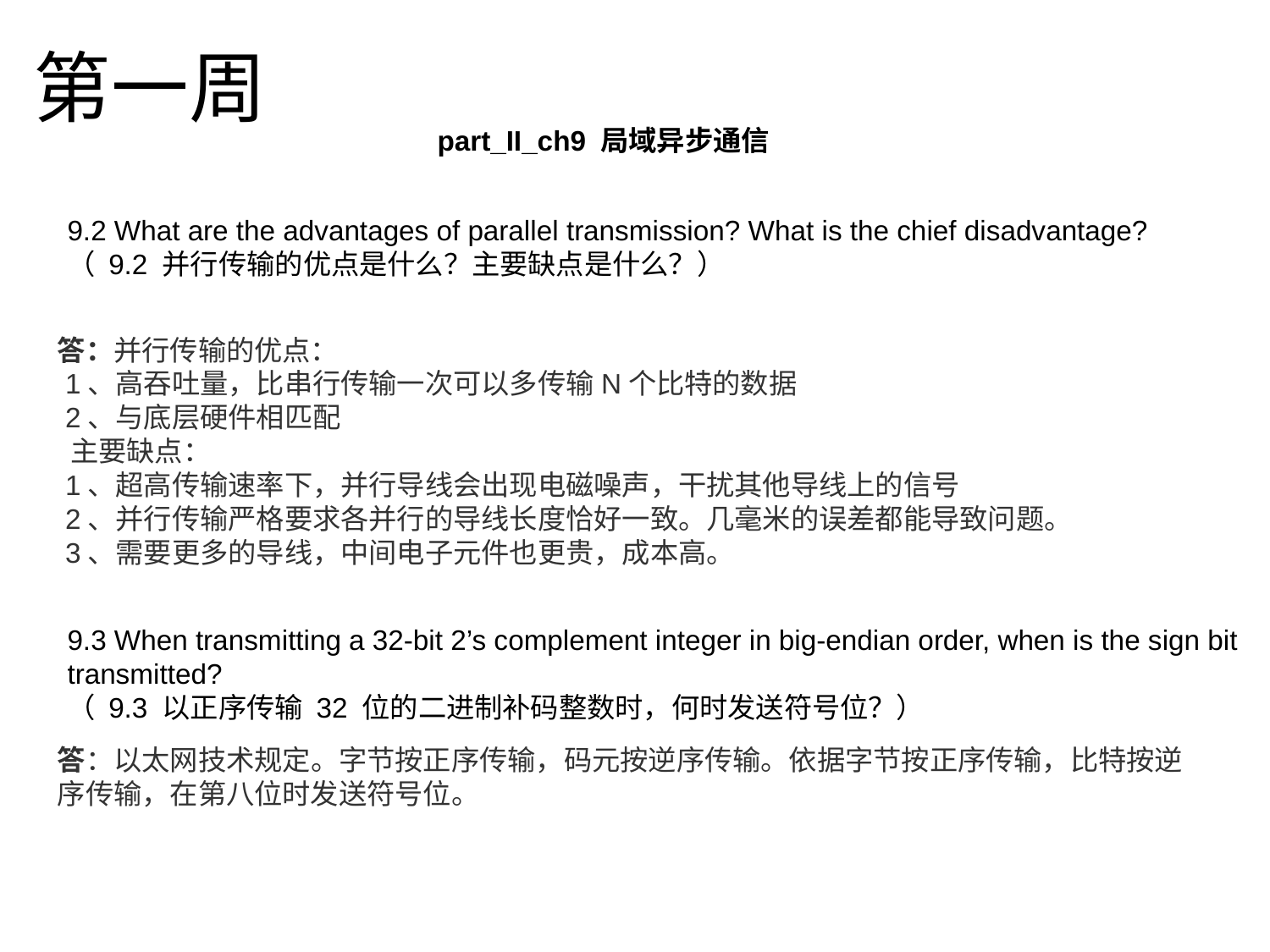

# 第一周
part_II_ch9 局域异步通信
9.2 What are the advantages of parallel transmission? What is the chief disadvantage?（ 9.2 并行传输的优点是什么？主要缺点是什么？）
答：并行传输的优点：
 1、高吞吐量，比串行传输一次可以多传输N个比特的数据
 2、与底层硬件相匹配
 主要缺点：
 1、超高传输速率下，并行导线会出现电磁噪声，干扰其他导线上的信号
 2、并行传输严格要求各并行的导线长度恰好一致。几毫米的误差都能导致问题。
 3、需要更多的导线，中间电子元件也更贵，成本高。
9.3 When transmitting a 32-bit 2’s complement integer in big-endian order, when is the sign bit transmitted?（ 9.3 以正序传输 32 位的二进制补码整数时，何时发送符号位？）
答：以太网技术规定。字节按正序传输，码元按逆序传输。依据字节按正序传输，比特按逆序传输，在第八位时发送符号位。